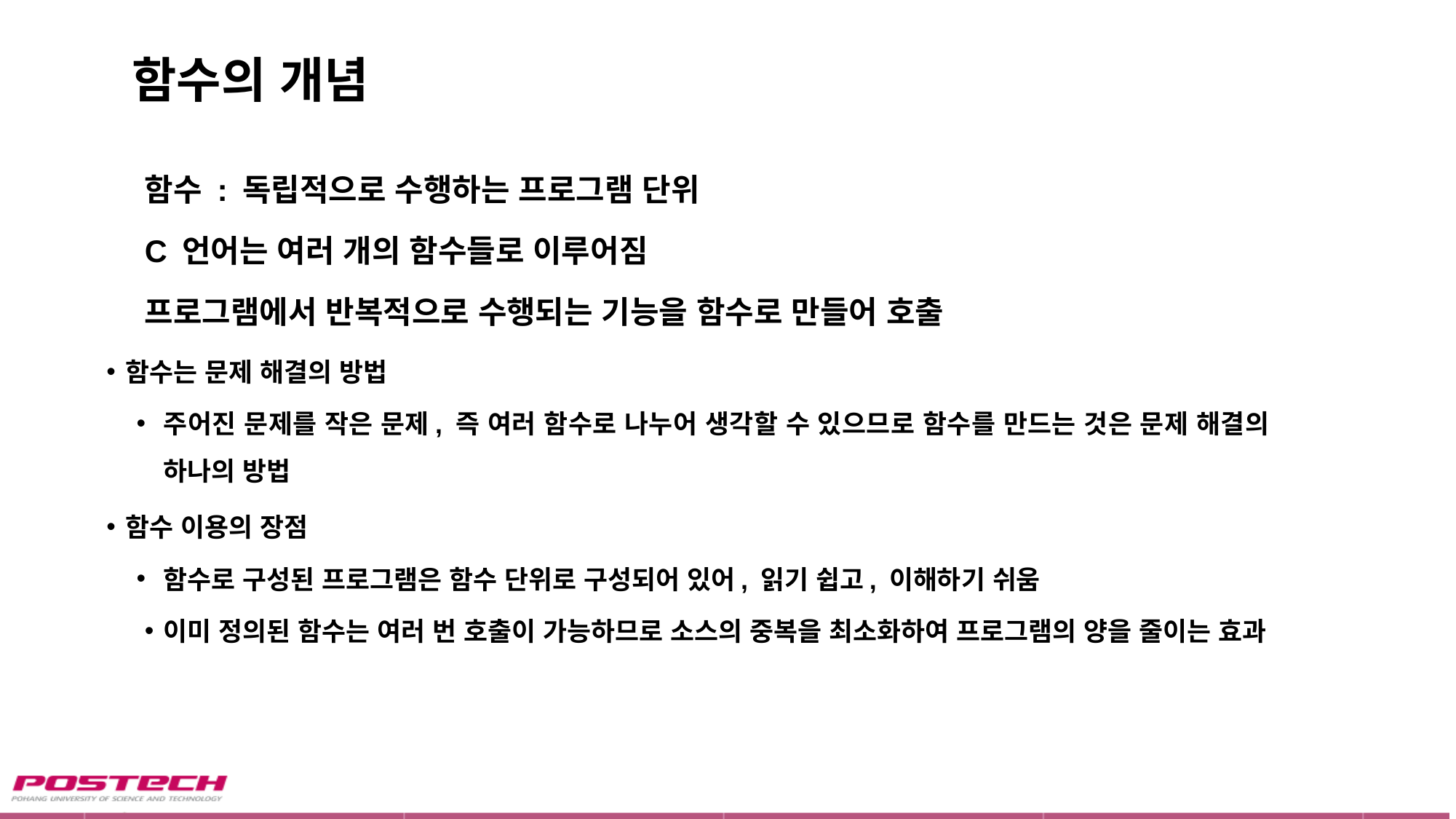

# 함수의 개념
함수 : 독립적으로 수행하는 프로그램 단위
C 언어는 여러 개의 함수들로 이루어짐
프로그램에서 반복적으로 수행되는 기능을 함수로 만들어 호출
함수는 문제 해결의 방법
주어진 문제를 작은 문제, 즉 여러 함수로 나누어 생각할 수 있으므로 함수를 만드는 것은 문제 해결의 하나의 방법
함수 이용의 장점
함수로 구성된 프로그램은 함수 단위로 구성되어 있어, 읽기 쉽고, 이해하기 쉬움
이미 정의된 함수는 여러 번 호출이 가능하므로 소스의 중복을 최소화하여 프로그램의 양을 줄이는 효과